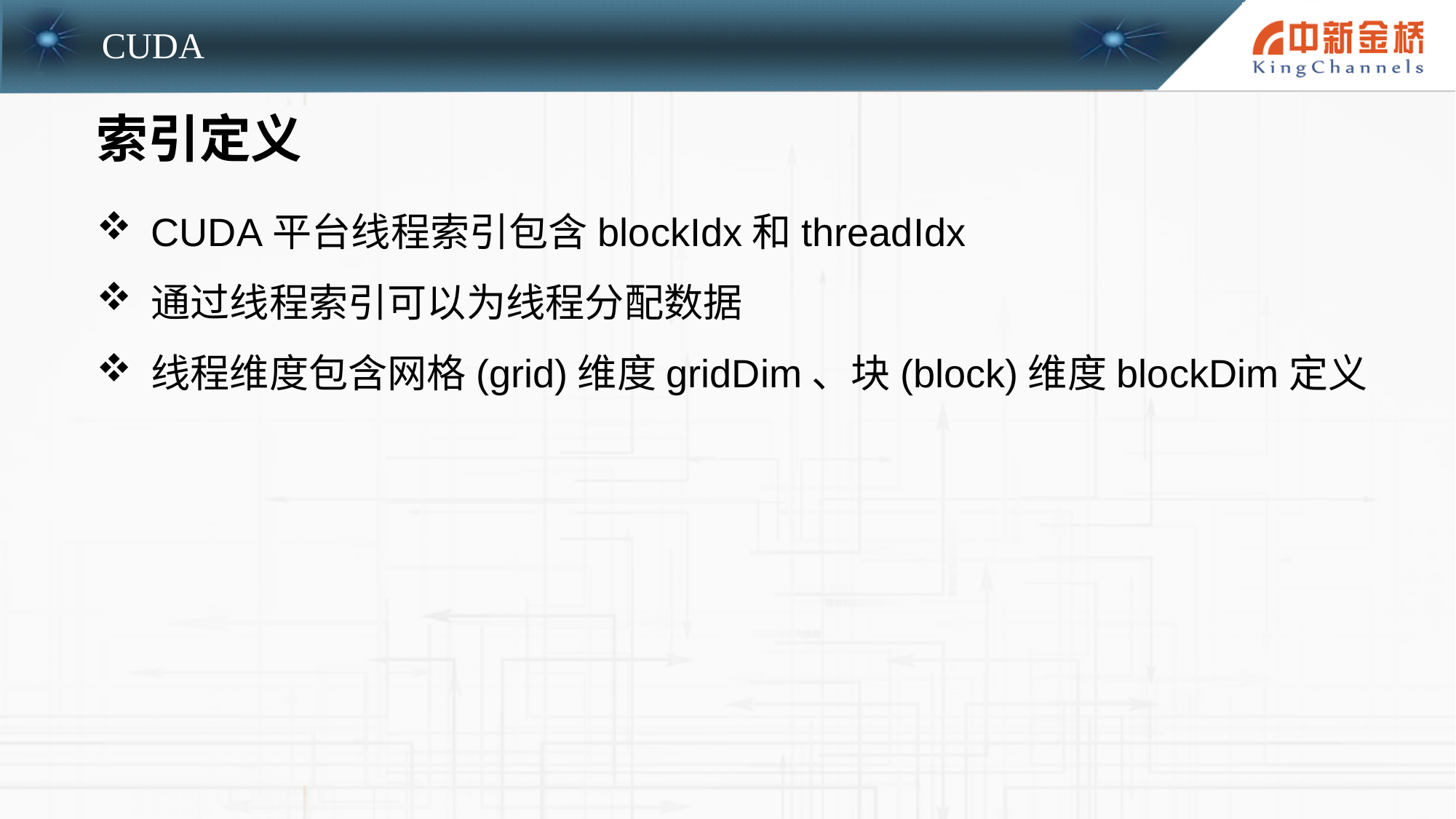

索引定义
CUDA平台线程索引包含blockIdx和threadIdx
通过线程索引可以为线程分配数据
线程维度包含网格(grid)维度gridDim、块(block)维度blockDim定义